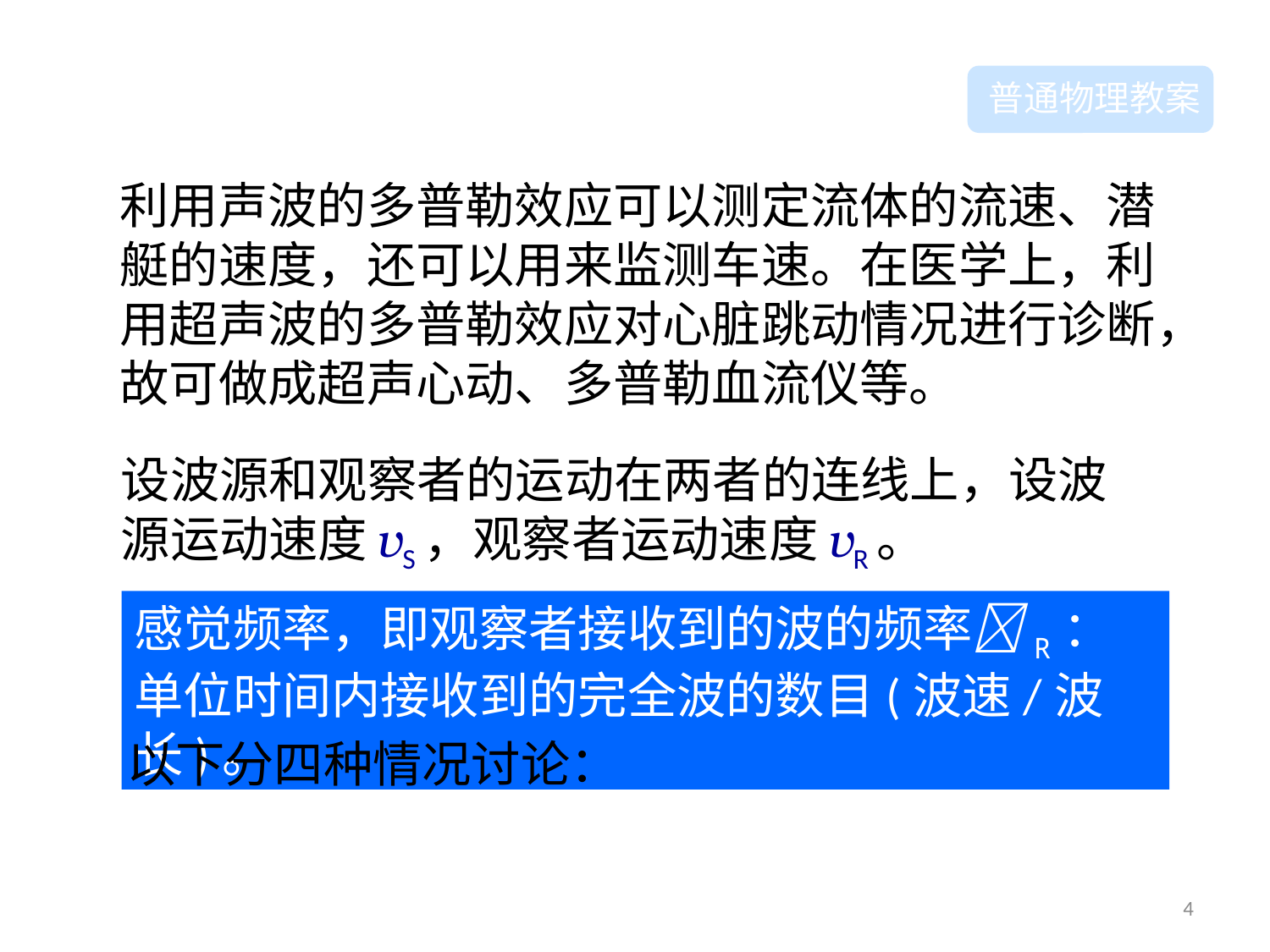

普通物理教案
利用声波的多普勒效应可以测定流体的流速、潜艇的速度，还可以用来监测车速。在医学上，利用超声波的多普勒效应对心脏跳动情况进行诊断，故可做成超声心动、多普勒血流仪等。
设波源和观察者的运动在两者的连线上，设波源运动速度 vS ，观察者运动速度 vR 。
感觉频率，即观察者接收到的波的频率νR：单位时间内接收到的完全波的数目(波速/波长)。
以下分四种情况讨论：
4